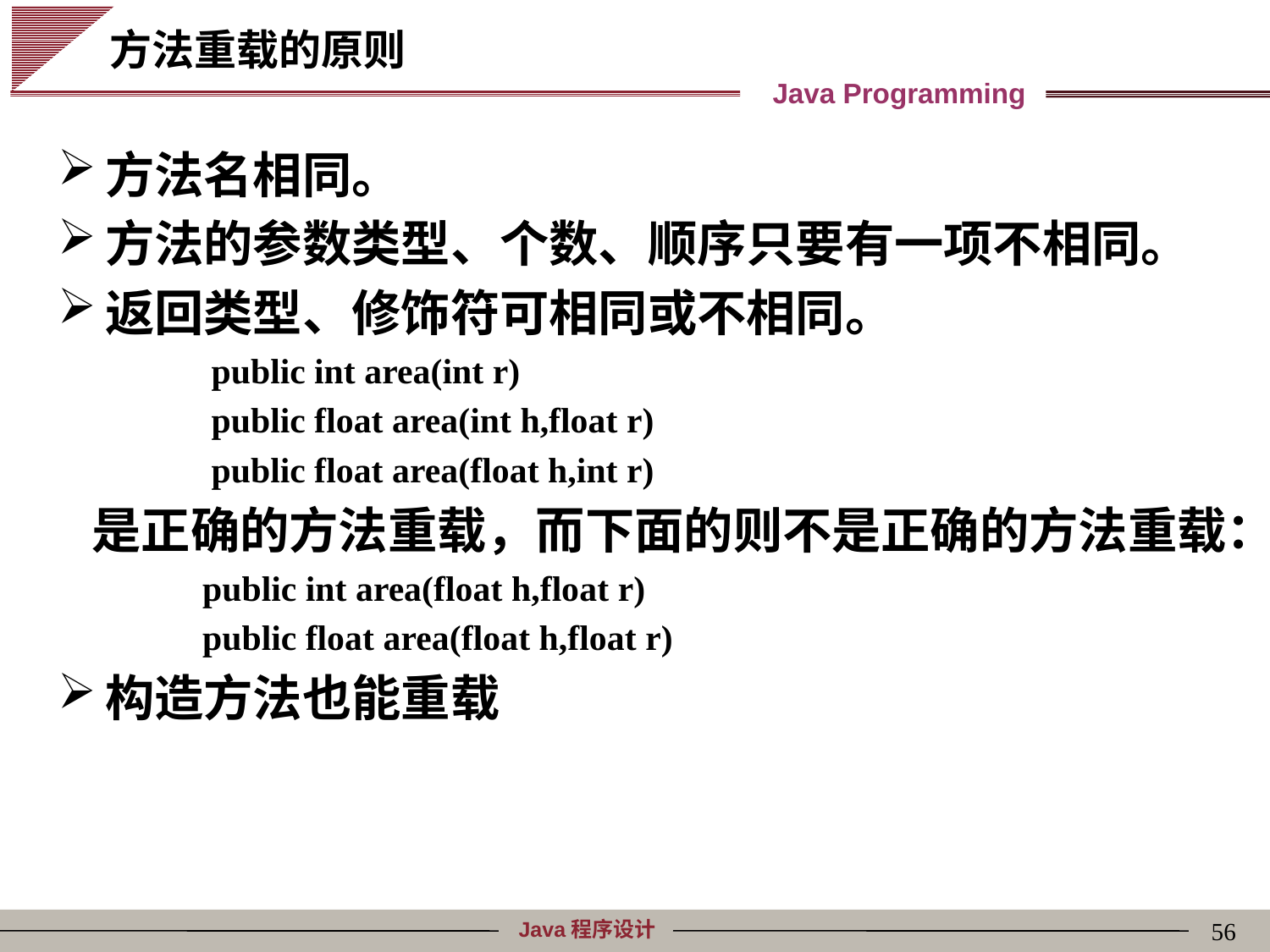

# 方法重载的原则
方法名相同。
方法的参数类型、个数、顺序只要有一项不相同。
返回类型、修饰符可相同或不相同。
   public int area(int r)
   public float area(int h,float r)
   public float area(float h,int r)
  是正确的方法重载，而下面的则不是正确的方法重载：
  public int area(float h,float r)
  public float area(float h,float r)
构造方法也能重载